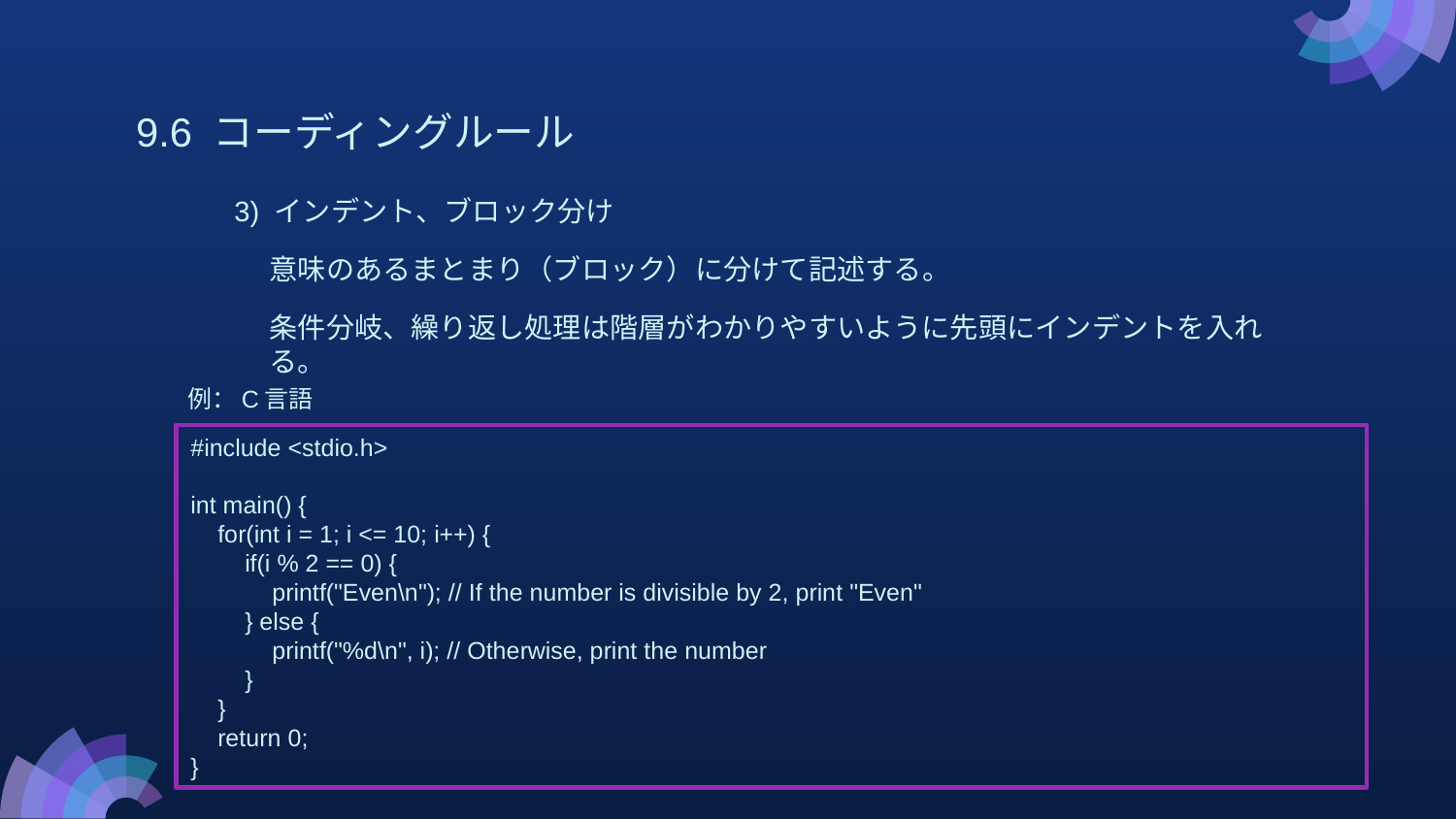

9.6 コーディングルール
3) インデント、ブロック分け
意味のあるまとまり（ブロック）に分けて記述する。
条件分岐、繰り返し処理は階層がわかりやすいように先頭にインデントを入れる。
例：C言語
#include <stdio.h>

int main() {
    for(int i = 1; i <= 10; i++) {
        if(i % 2 == 0) {
            printf("Even\n"); // If the number is divisible by 2, print "Even"
        } else {
            printf("%d\n", i); // Otherwise, print the number
        }
    }
    return 0;
}